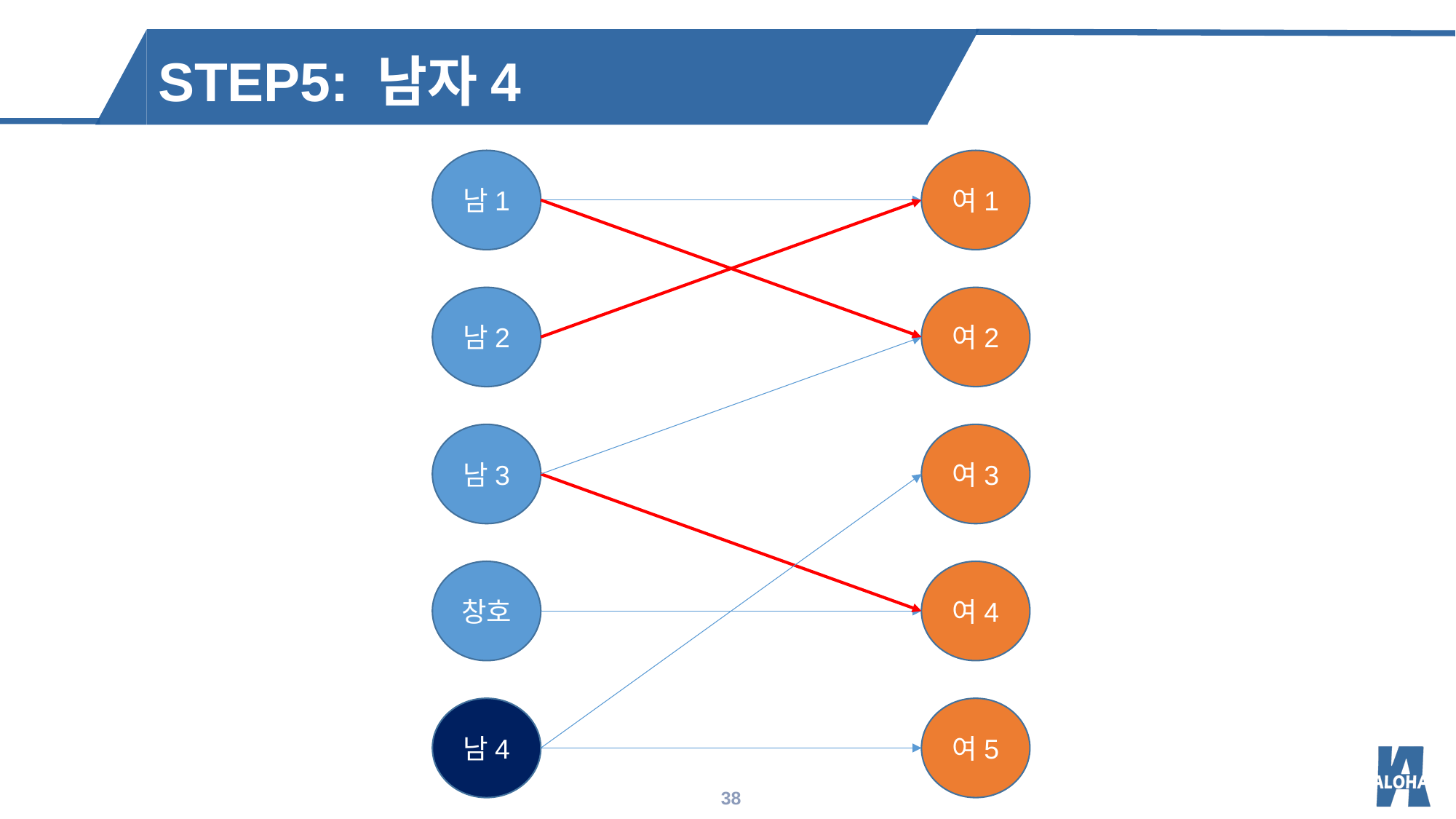

STEP5: 남자4
남1
여1
남2
여2
남3
여3
창호
여4
여5
남4
38